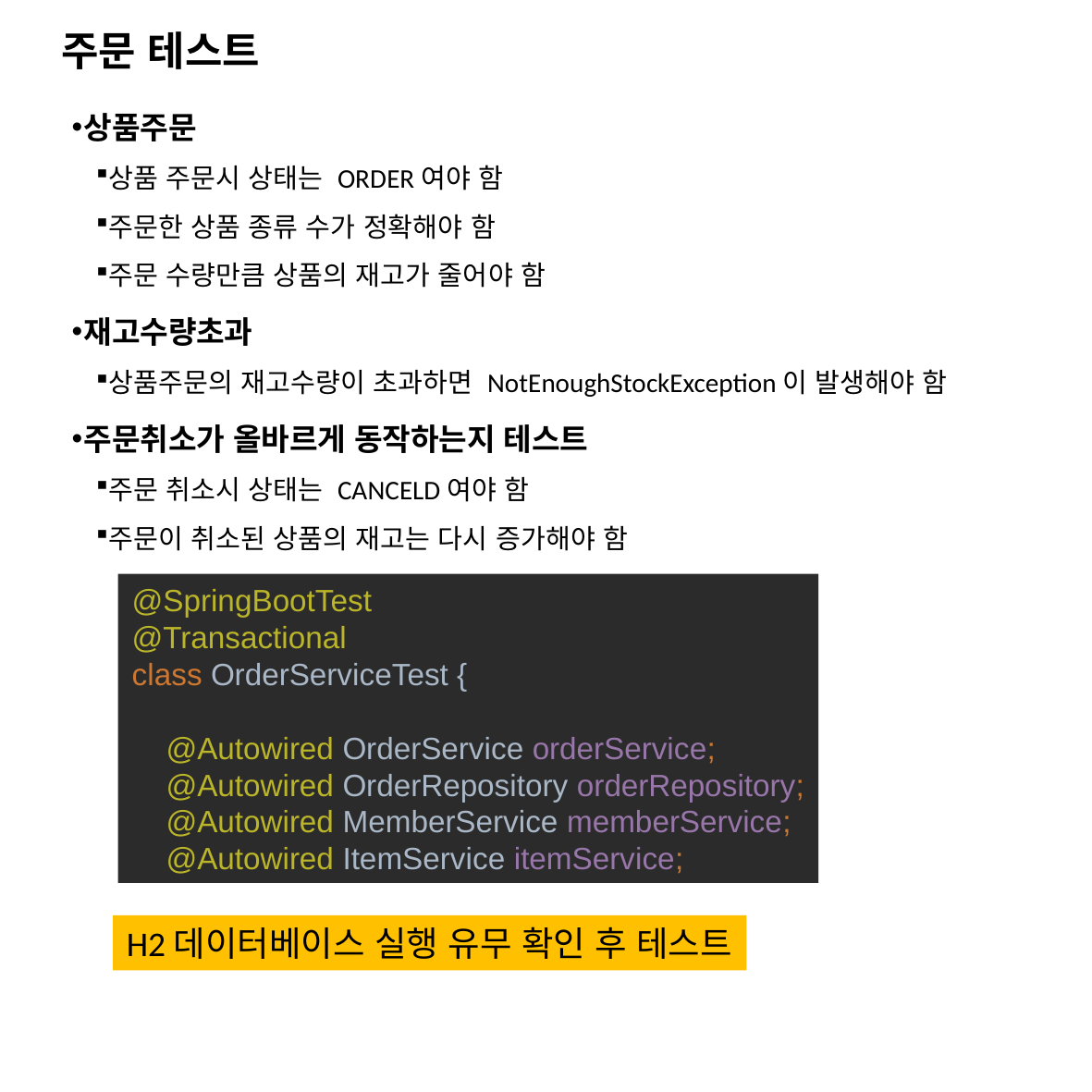

# 주문 테스트
상품주문
상품 주문시 상태는 ORDER여야 함
주문한 상품 종류 수가 정확해야 함
주문 수량만큼 상품의 재고가 줄어야 함
재고수량초과
상품주문의 재고수량이 초과하면 NotEnoughStockException이 발생해야 함
주문취소가 올바르게 동작하는지 테스트
주문 취소시 상태는 CANCELD여야 함
주문이 취소된 상품의 재고는 다시 증가해야 함

@SpringBootTest
@Transactional
class OrderServiceTest {
    @Autowired OrderService orderService;
    @Autowired OrderRepository orderRepository;
    @Autowired MemberService memberService;
    @Autowired ItemService itemService;
H2데이터베이스 실행 유무 확인 후 테스트